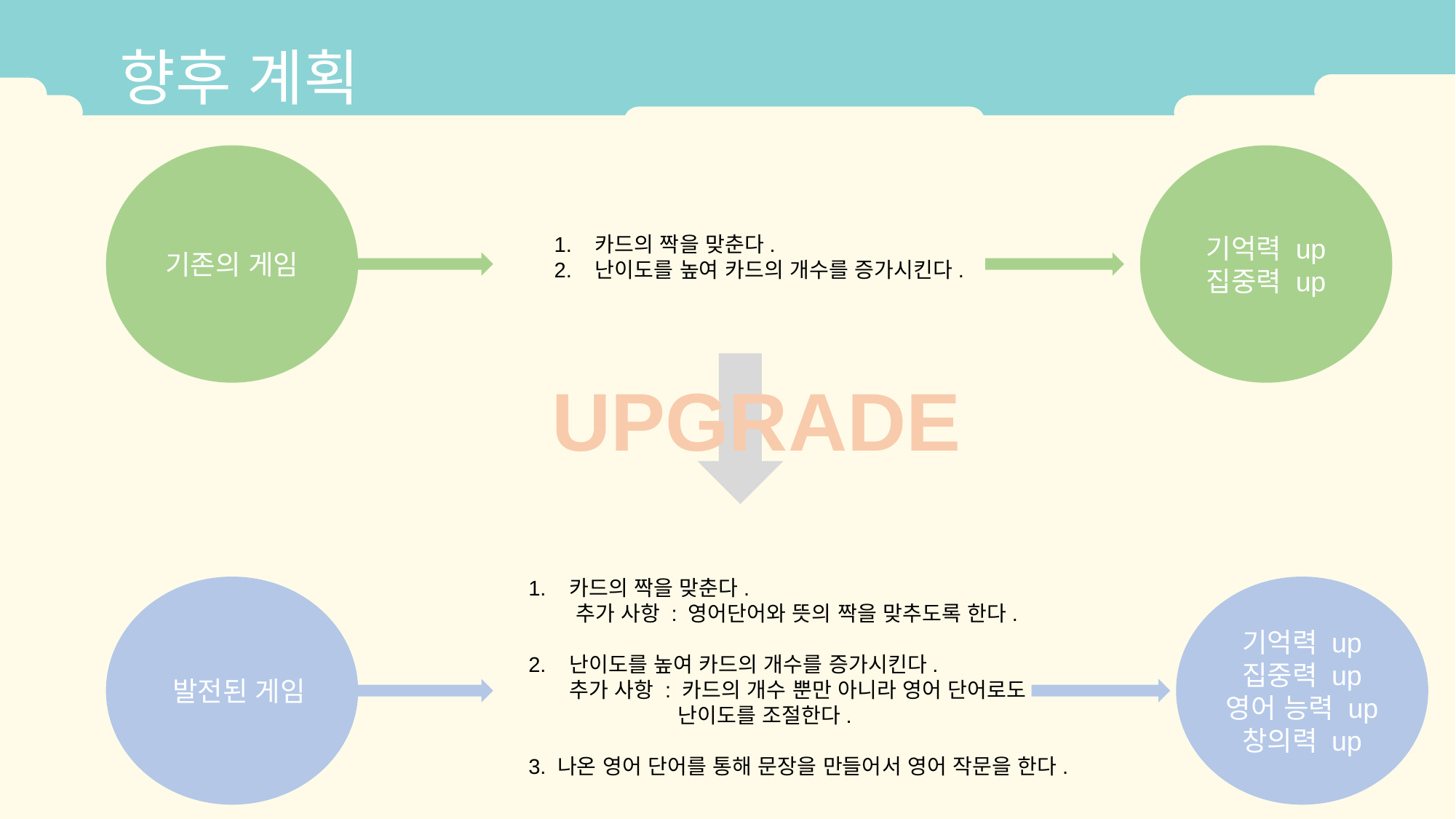

향후 계획
기억력 up
집중력 up
기존의 게임
카드의 짝을 맞춘다.
난이도를 높여 카드의 개수를 증가시킨다.

UPGRADE
카드의 짝을 맞춘다.
       추가 사항 : 영어단어와 뜻의 짝을 맞추도록 한다.

2.   난이도를 높여 카드의 개수를 증가시킨다.
      추가 사항 : 카드의 개수 뿐만 아니라 영어 단어로도
                        난이도를 조절한다.

3. 나온 영어 단어를 통해 문장을 만들어서 영어 작문을 한다.

 발전된 게임
기억력 up
집중력 up
영어 능력 up
창의력 up